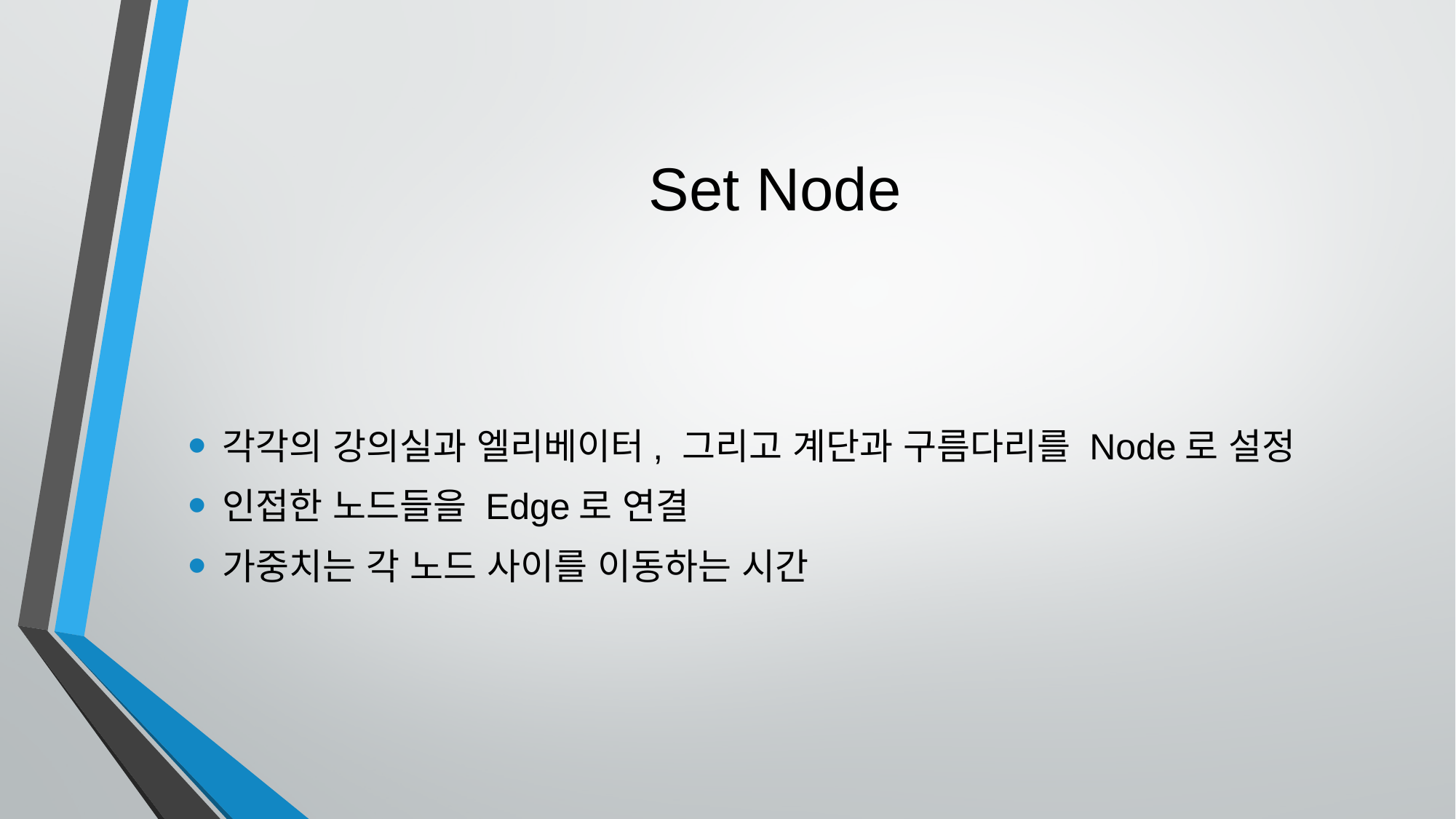

# Set Node
각각의 강의실과 엘리베이터, 그리고 계단과 구름다리를 Node로 설정
인접한 노드들을 Edge로 연결
가중치는 각 노드 사이를 이동하는 시간